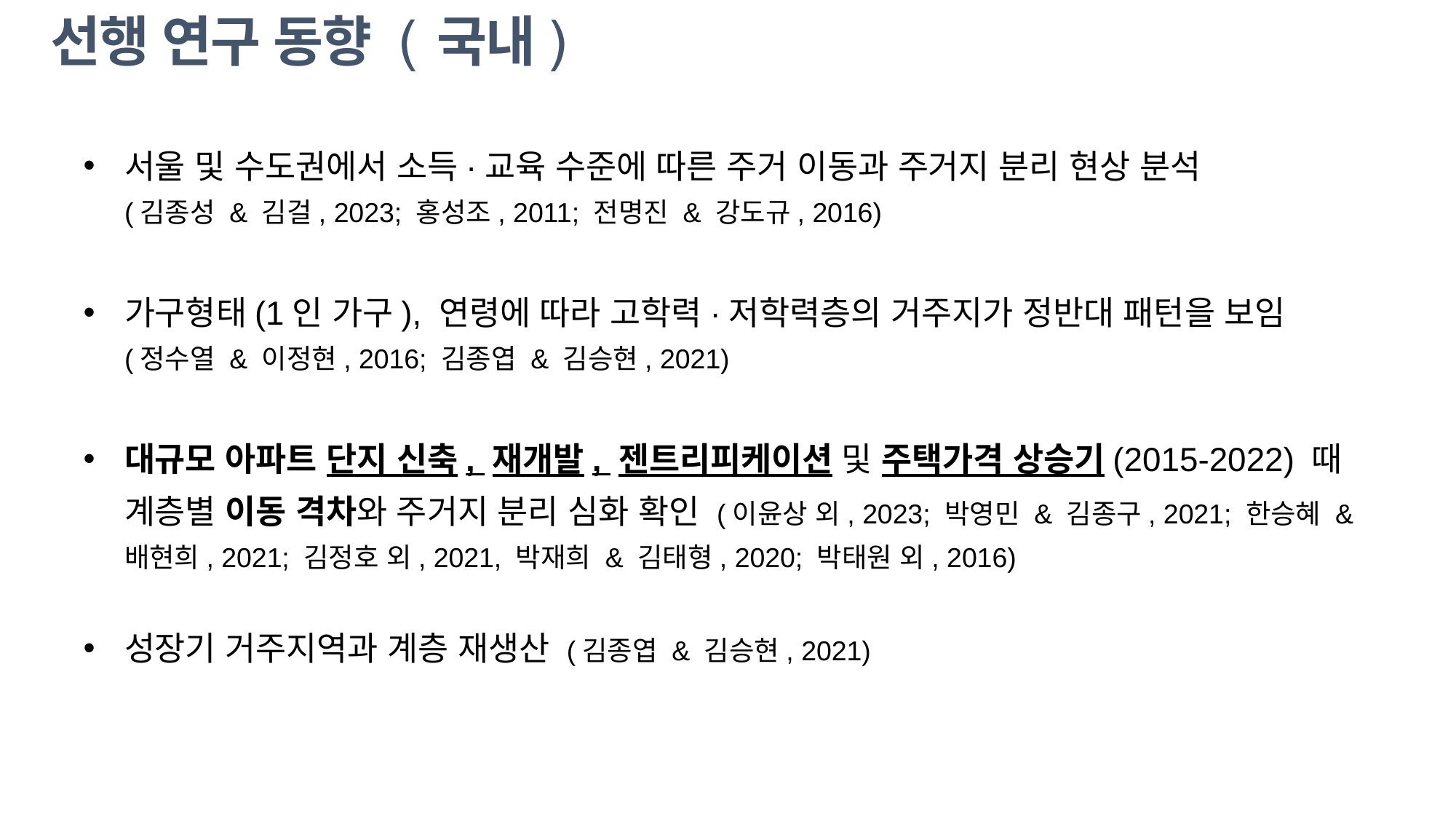

# 선행 연구 동향 (국내)
서울 및 수도권에서 소득·교육 수준에 따른 주거 이동과 주거지 분리 현상 분석
(김종성 & 김걸, 2023; 홍성조, 2011; 전명진 & 강도규, 2016)

가구형태(1인 가구), 연령에 따라 고학력·저학력층의 거주지가 정반대 패턴을 보임
(정수열 & 이정현, 2016; 김종엽 & 김승현, 2021)

대규모 아파트 단지 신축, 재개발, 젠트리피케이션 및 주택가격 상승기(2015-2022) 때 계층별 이동 격차와 주거지 분리 심화 확인 (이윤상 외, 2023; 박영민 & 김종구, 2021; 한승혜 & 배현희, 2021; 김정호 외, 2021, 박재희 & 김태형, 2020; 박태원 외, 2016)

성장기 거주지역과 계층 재생산 (김종엽 & 김승현, 2021)